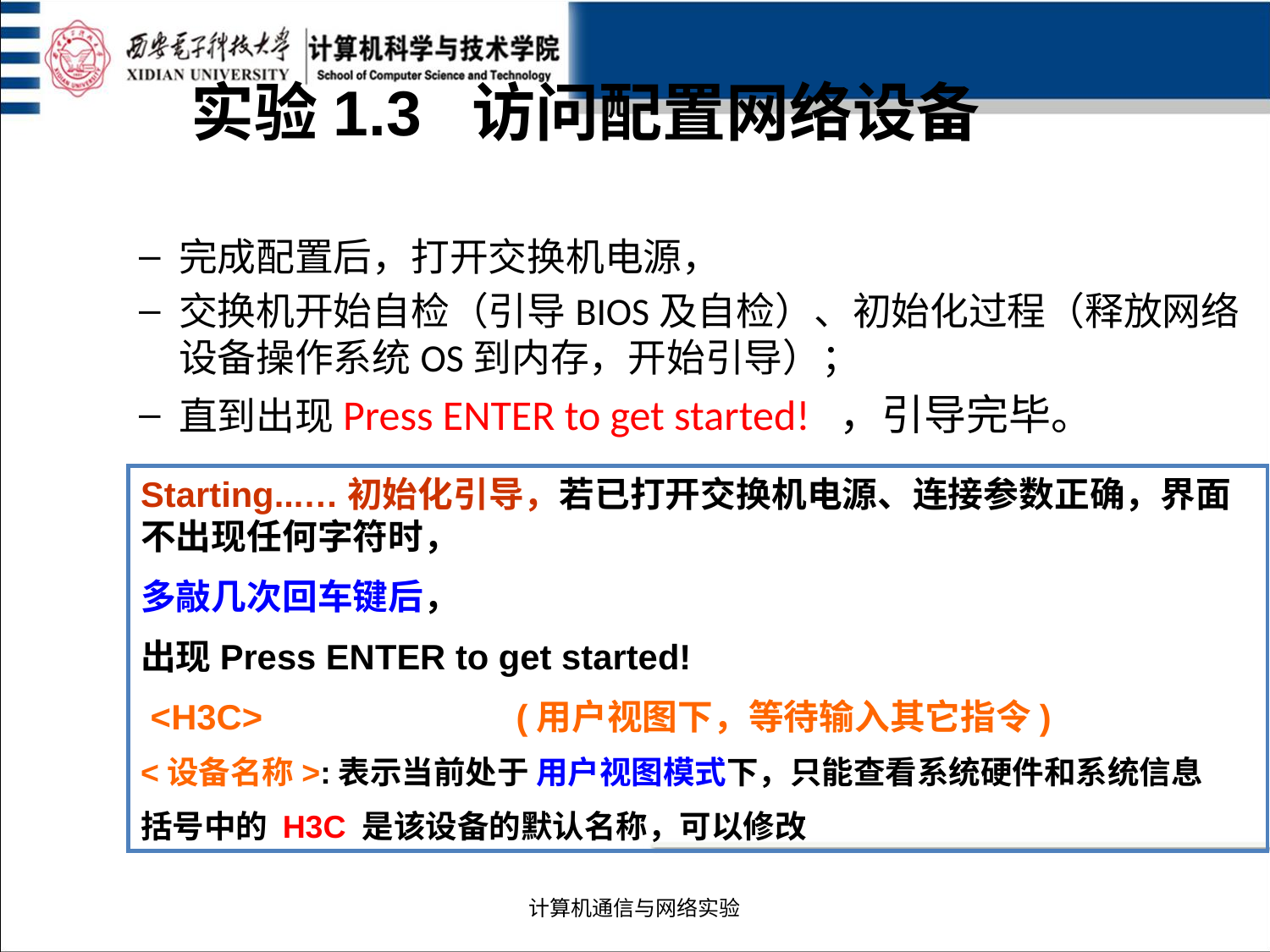

实验1.3  访问配置网络设备
完成配置后，打开交换机电源，
交换机开始自检（引导BIOS及自检）、初始化过程（释放网络设备操作系统OS到内存，开始引导）；
直到出现Press ENTER to get started!  ，引导完毕。

Starting...…初始化引导，若已打开交换机电源、连接参数正确，界面不出现任何字符时，
多敲几次回车键后，
出现Press ENTER to get started!
 <H3C>                          (用户视图下，等待输入其它指令)
<设备名称>:表示当前处于 用户视图模式下，只能查看系统硬件和系统信息
括号中的 H3C 是该设备的默认名称，可以修改
计算机通信与网络实验